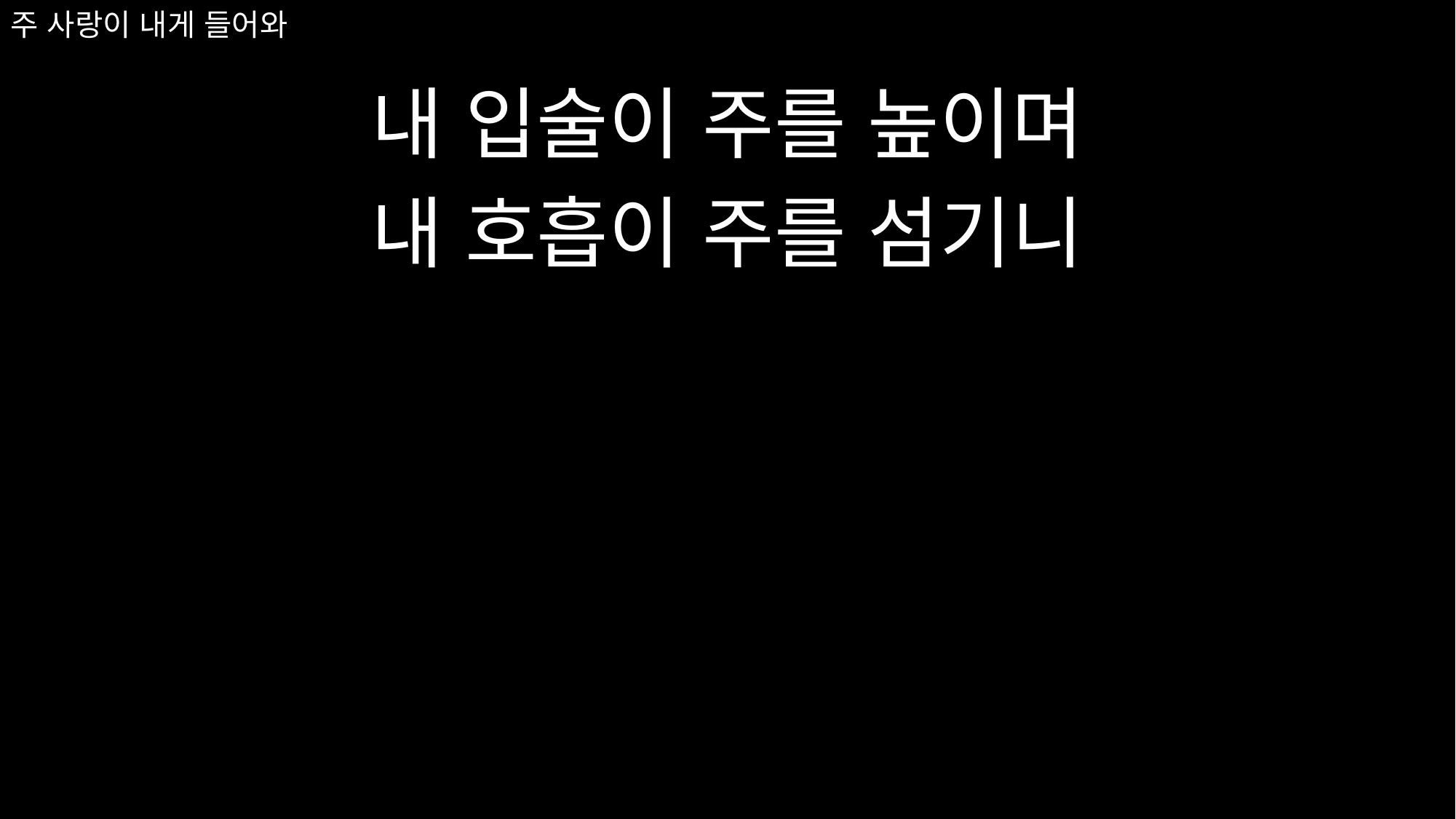

# 주 사랑이 내게 들어와
내 입술이 주를 높이며
내 호흡이 주를 섬기니